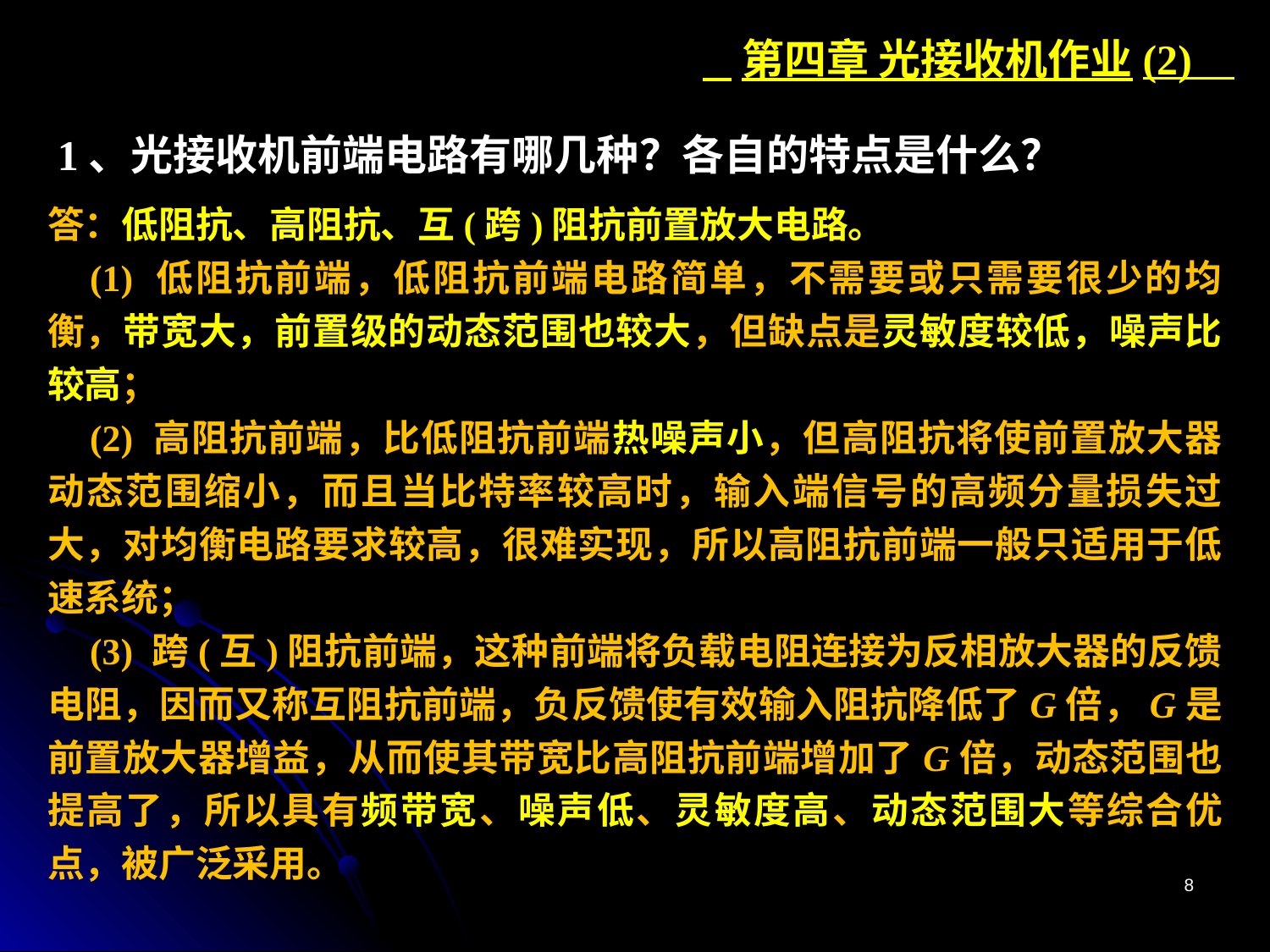

第四章 光接收机作业(2)
1、光接收机前端电路有哪几种？各自的特点是什么？
答：低阻抗、高阻抗、互(跨)阻抗前置放大电路。
(1) 低阻抗前端，低阻抗前端电路简单，不需要或只需要很少的均衡，带宽大，前置级的动态范围也较大，但缺点是灵敏度较低，噪声比较高；
(2) 高阻抗前端，比低阻抗前端热噪声小，但高阻抗将使前置放大器动态范围缩小，而且当比特率较高时，输入端信号的高频分量损失过大，对均衡电路要求较高，很难实现，所以高阻抗前端一般只适用于低速系统；
(3) 跨(互)阻抗前端，这种前端将负载电阻连接为反相放大器的反馈电阻，因而又称互阻抗前端，负反馈使有效输入阻抗降低了G倍，G是前置放大器增益，从而使其带宽比高阻抗前端增加了G倍，动态范围也提高了，所以具有频带宽、噪声低、灵敏度高、动态范围大等综合优点，被广泛采用。
8